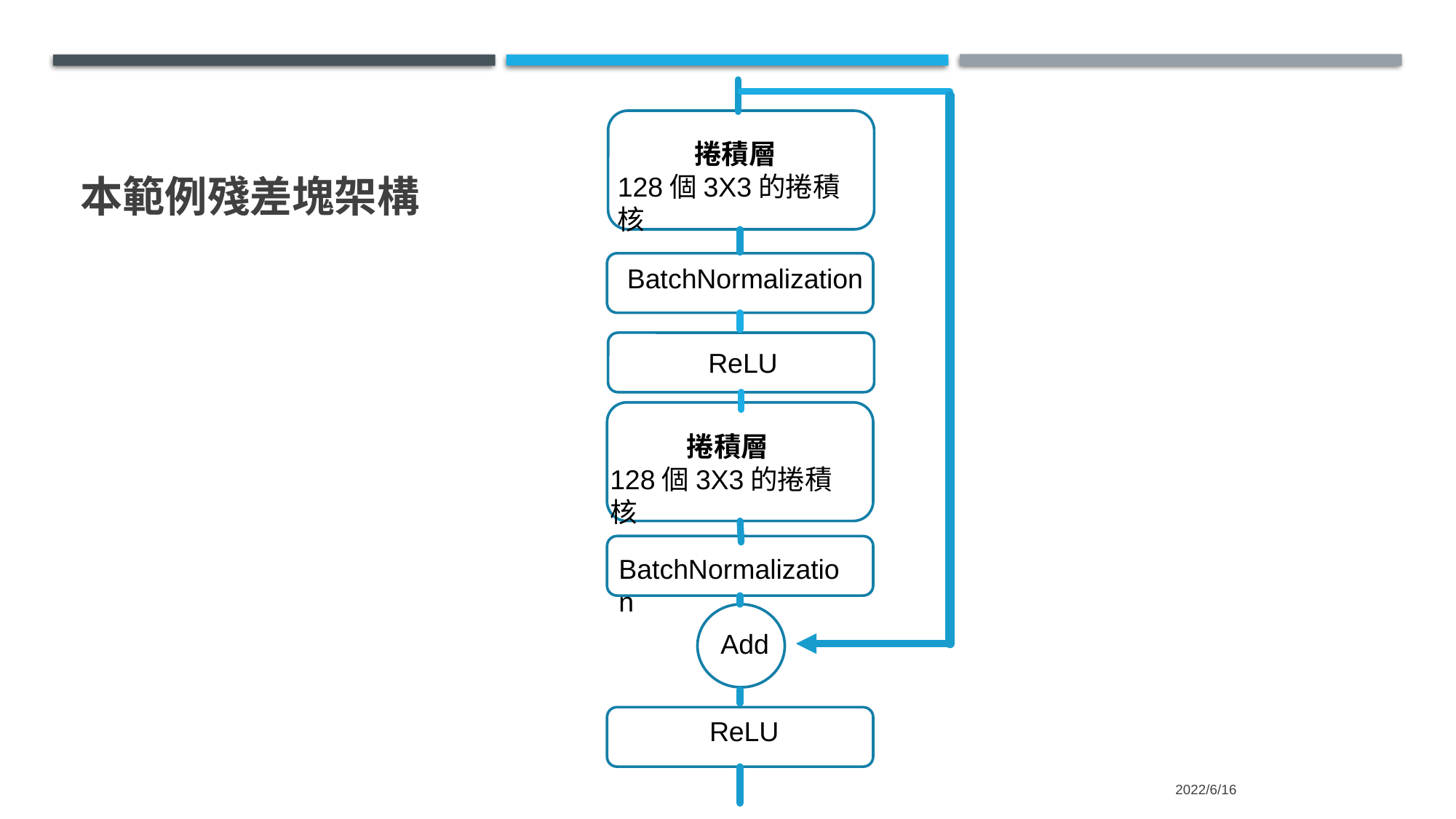

# 本範例殘差塊架構

捲積層
128個3X3的捲積核

BatchNormalization

ReLU

捲積層
128個3X3的捲積核

BatchNormalization

Add

ReLU
2022/6/16